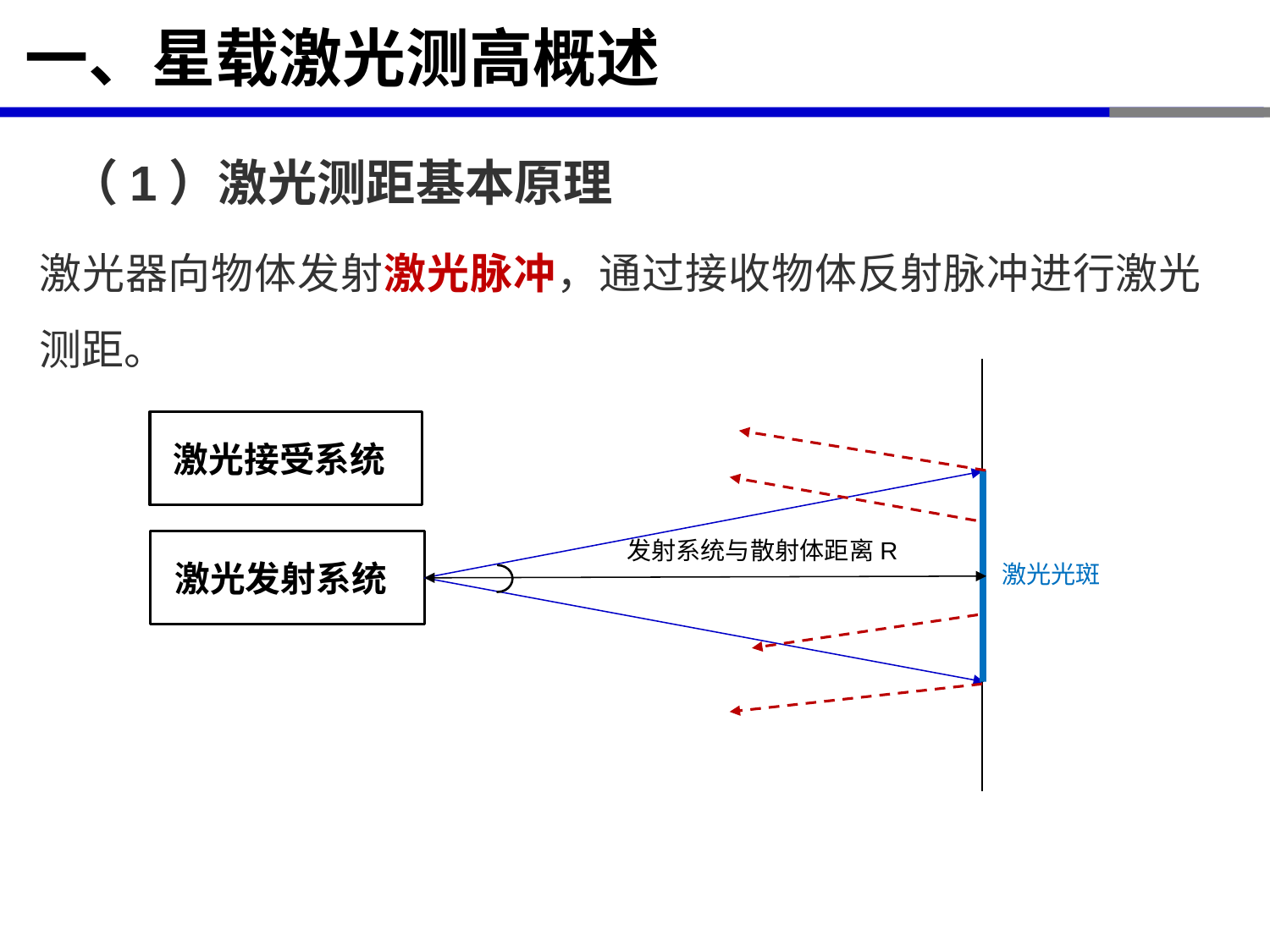

# 一、星载激光测高概述
（1）激光测距基本原理
激光器向物体发射激光脉冲，通过接收物体反射脉冲进行激光测距。
激光接受系统

发射系统与散射体距离R
激光发射系统
激光光斑